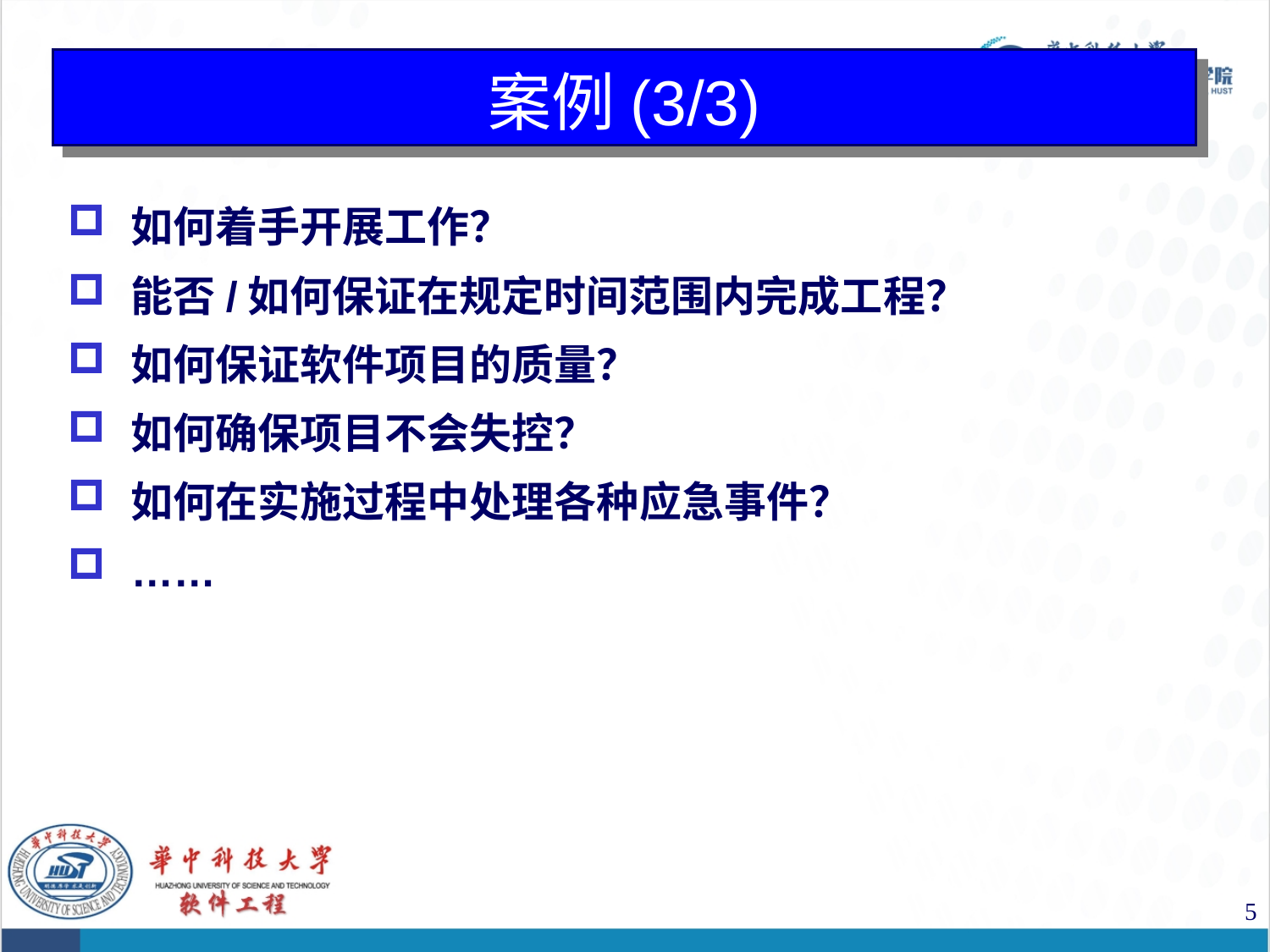

# 案例(3/3)
如何着手开展工作？
能否/如何保证在规定时间范围内完成工程？
如何保证软件项目的质量？
如何确保项目不会失控？
如何在实施过程中处理各种应急事件？
……
5